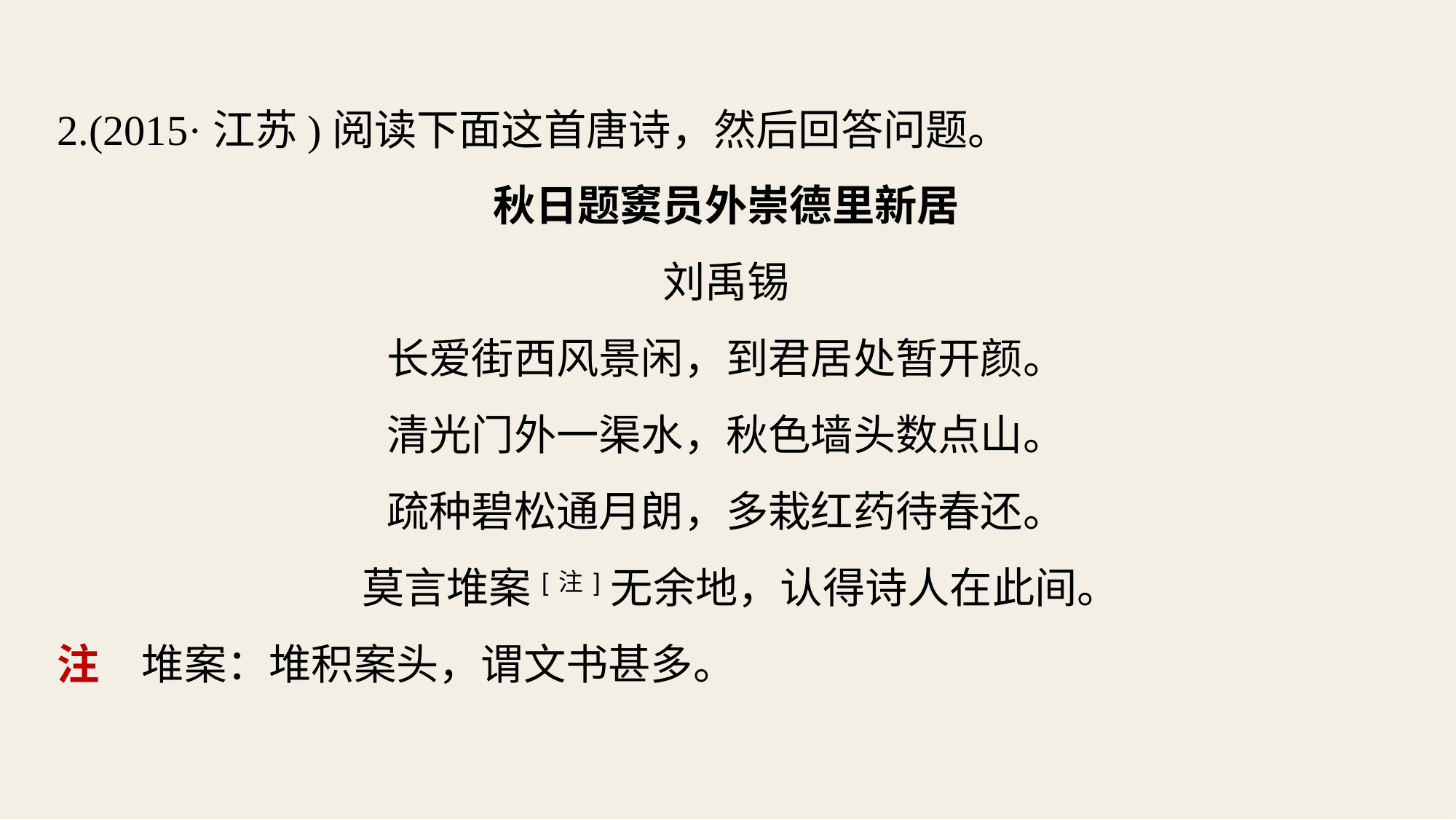

2.(2015·江苏)阅读下面这首唐诗，然后回答问题。
秋日题窦员外崇德里新居
刘禹锡
长爱街西风景闲，到君居处暂开颜。
清光门外一渠水，秋色墙头数点山。
疏种碧松通月朗，多栽红药待春还。
  莫言堆案[注]无余地，认得诗人在此间。
注　堆案：堆积案头，谓文书甚多。